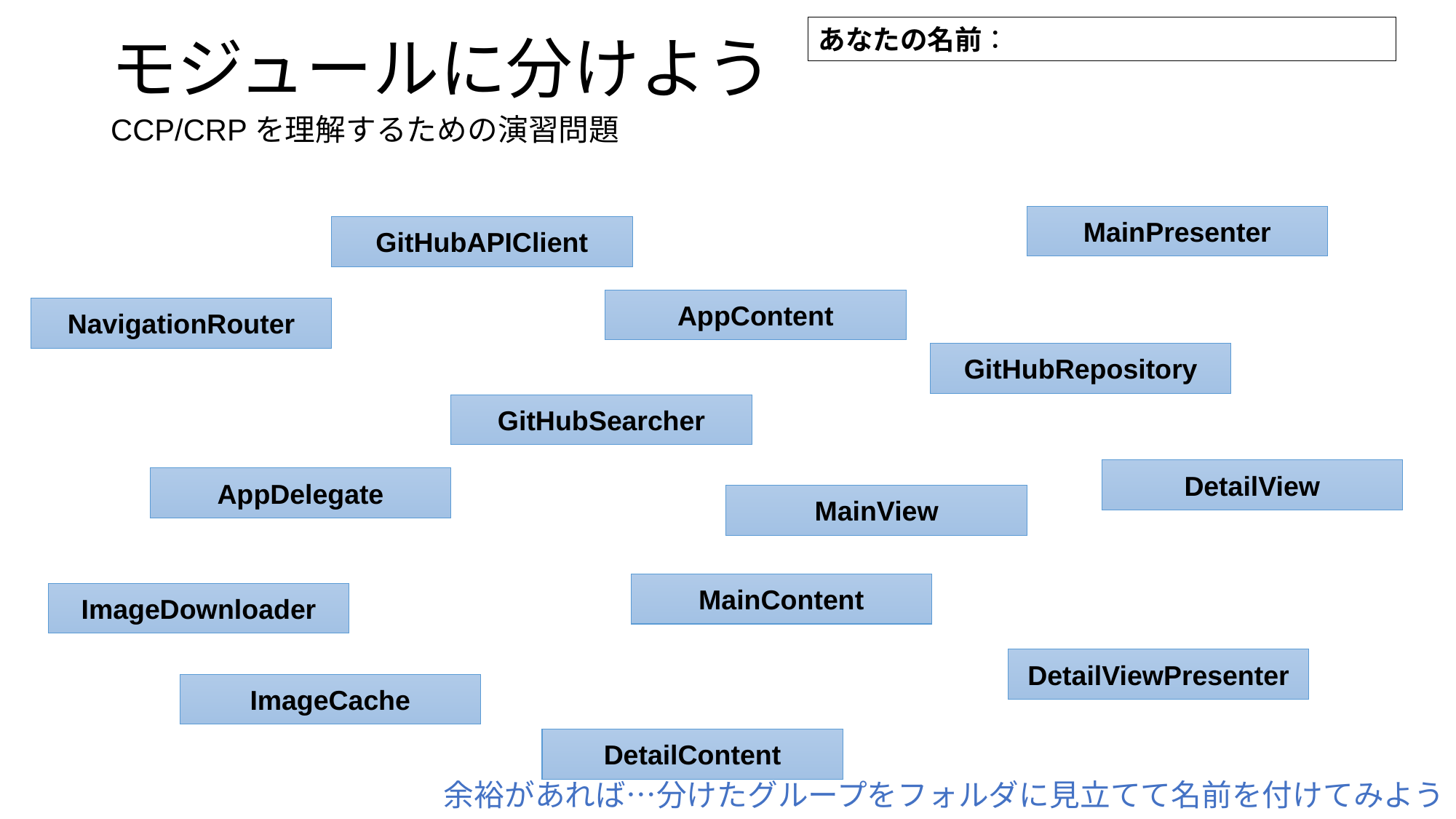

あなたの名前：
MainPresenter
GitHubAPIClient
AppContent
NavigationRouter
GitHubRepository
GitHubSearcher
DetailView
AppDelegate
MainView
MainContent
ImageDownloader
DetailViewPresenter
ImageCache
DetailContent